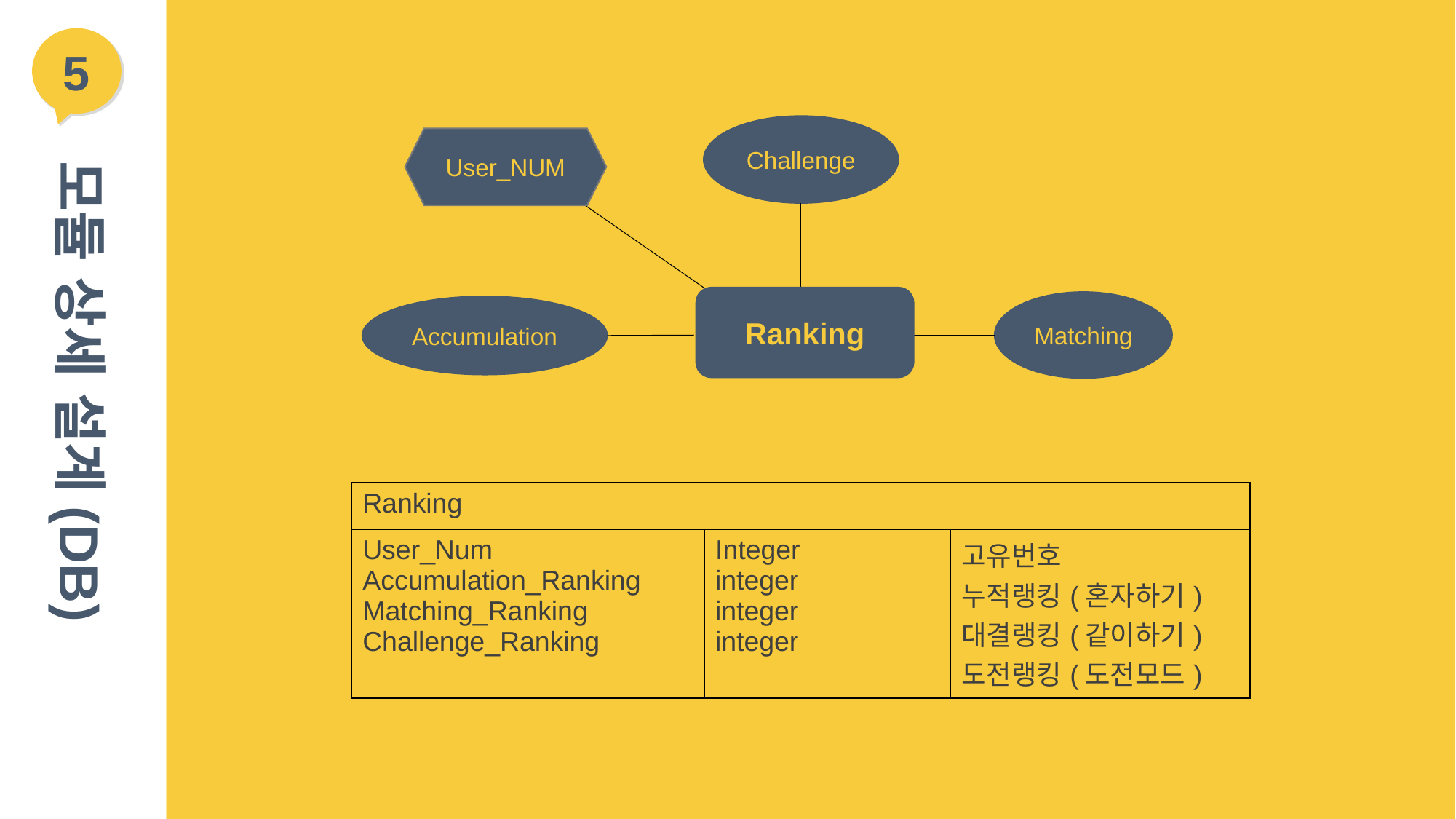

5

Challenge
User_NUM
모듈 상세 설계(DB)
Ranking
Matching
Accumulation
| Ranking |  |  |
| --- | --- | --- |
| User\_Num Accumulation\_Ranking Matching\_Ranking Challenge\_Ranking | Integer integer integer integer | 고유번호 누적랭킹(혼자하기) 대결랭킹(같이하기) 도전랭킹(도전모드) |